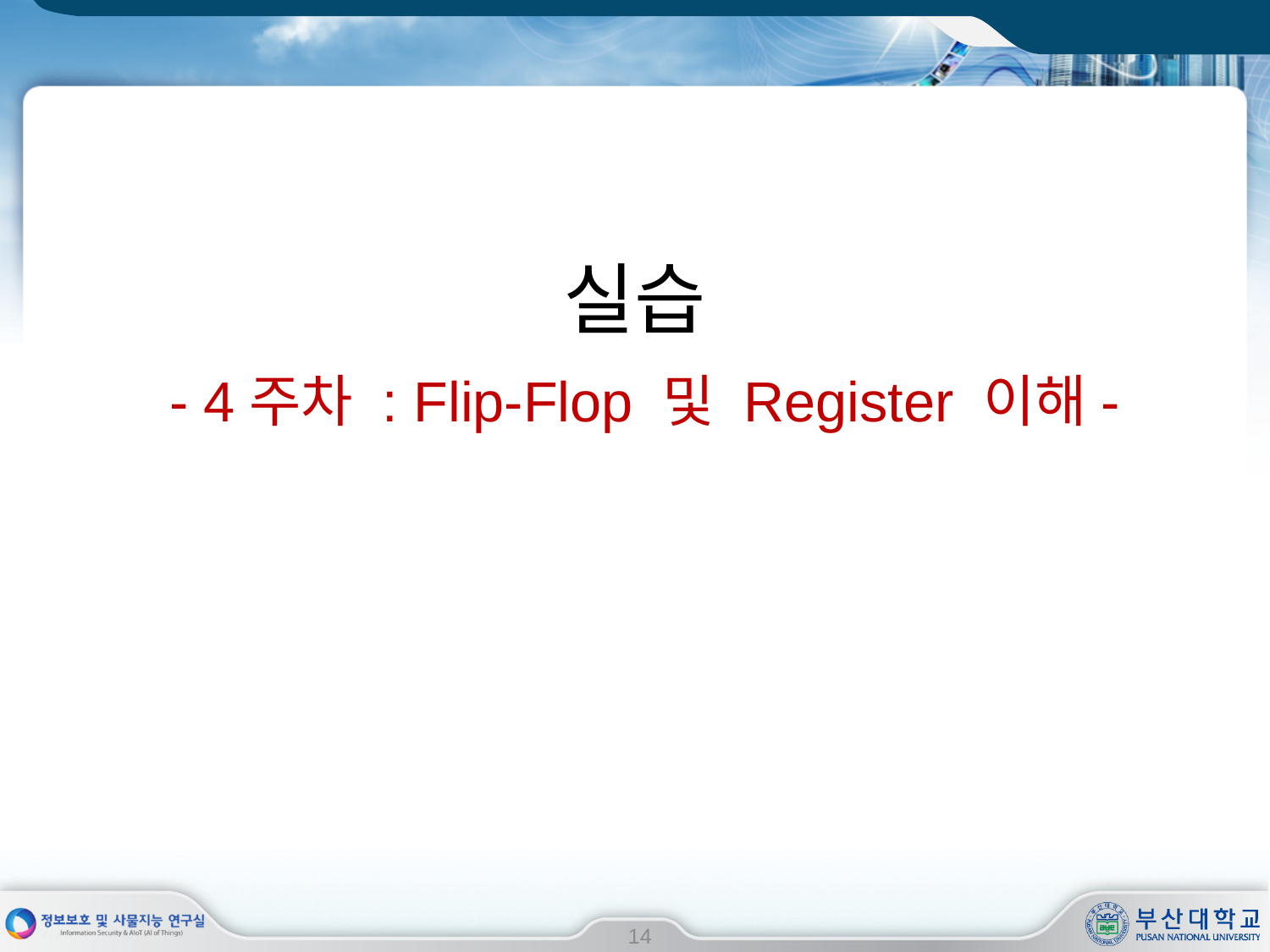

# 실습
- 4주차 : Flip-Flop 및 Register 이해-
14